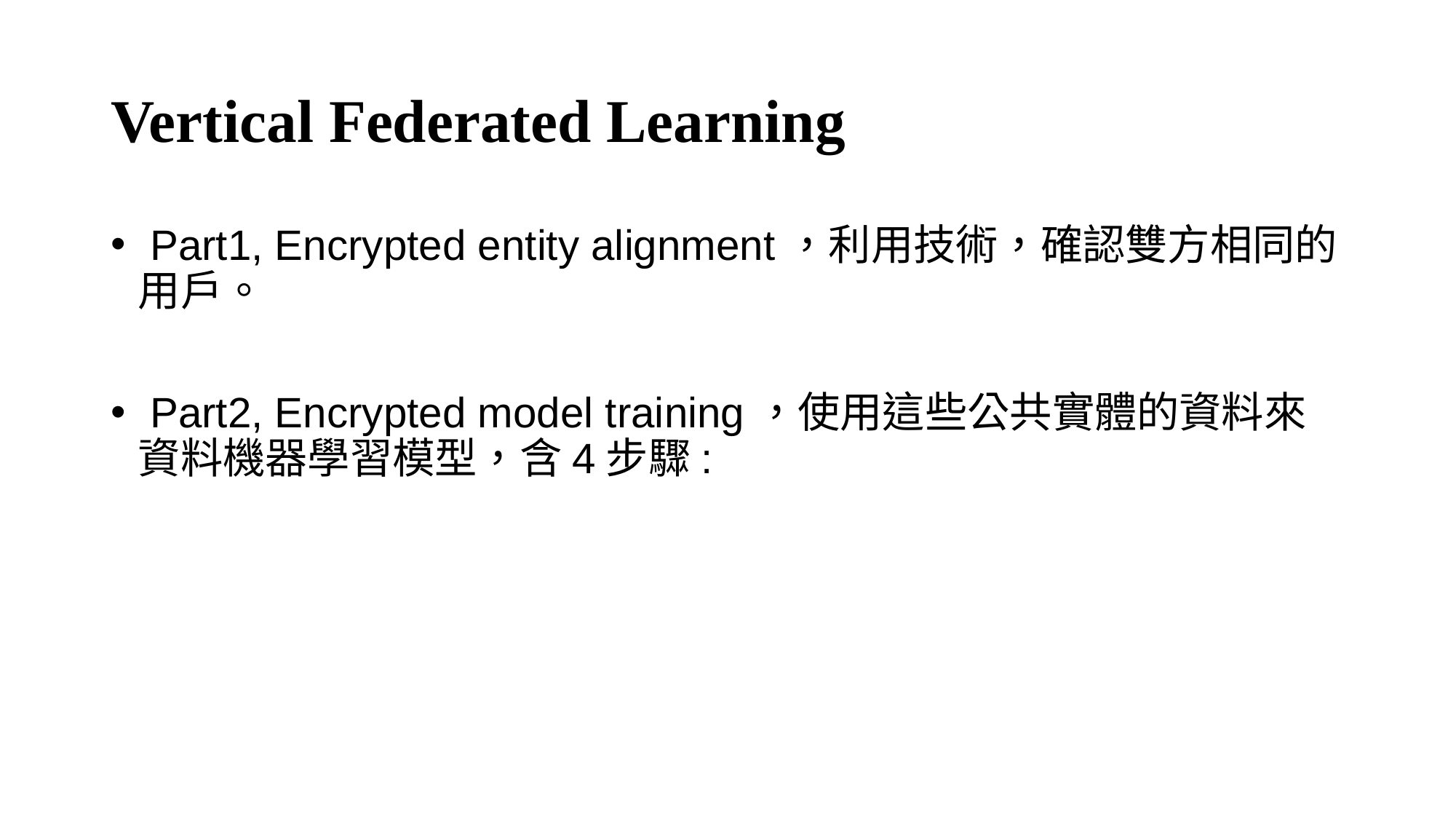

# Vertical Federated Learning
 Part1, Encrypted entity alignment，利用技術，確認雙方相同的用戶。

 Part2, Encrypted model training，使用這些公共實體的資料來資料機器學習模型，含4步驟: